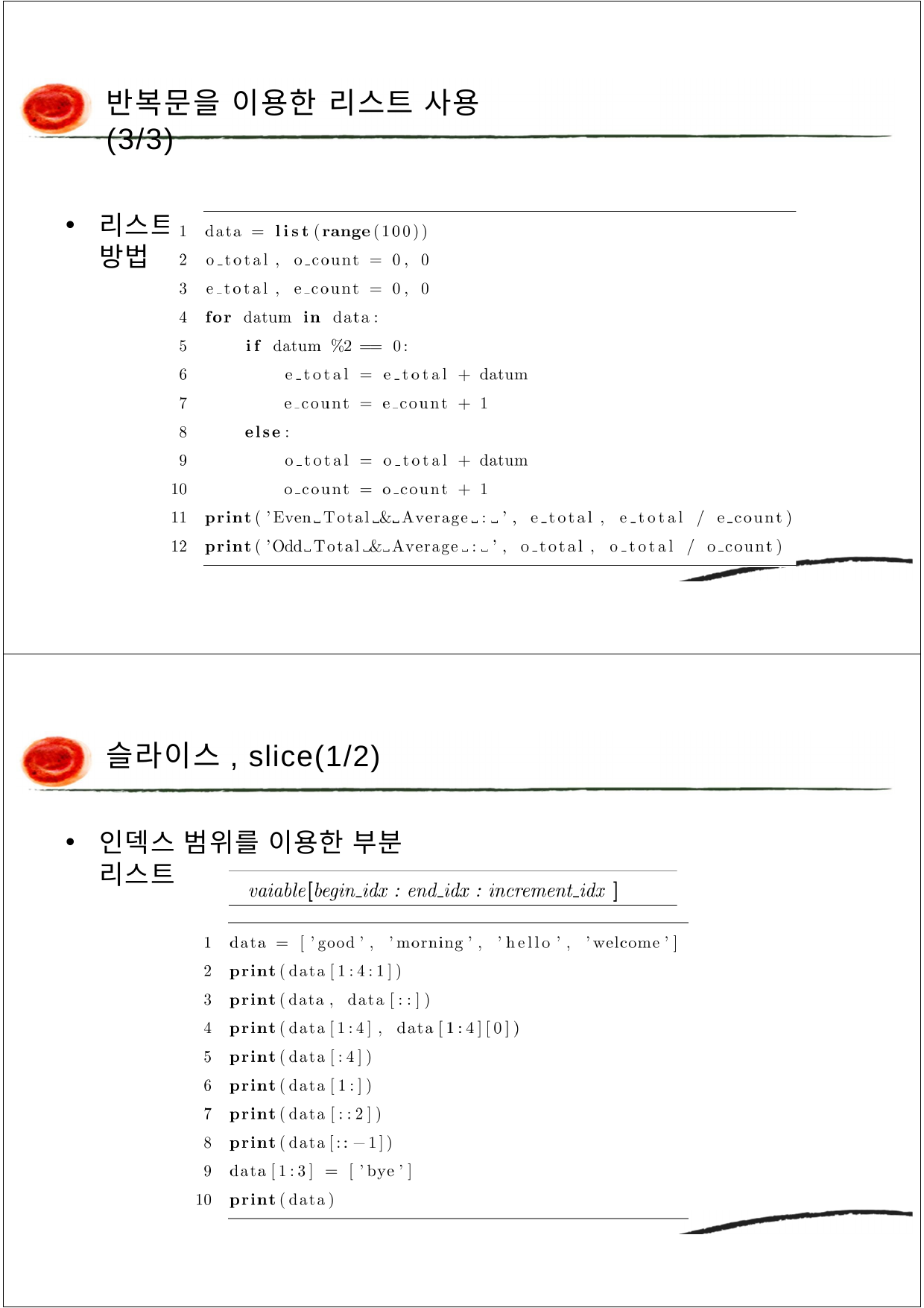

반복문을 이용한 리스트 사용(3/3)

리스트의 원소를 순서대로 이용하는 방법

슬라이스, slice(1/2)

인덱스 범위를 이용한 부분 리스트